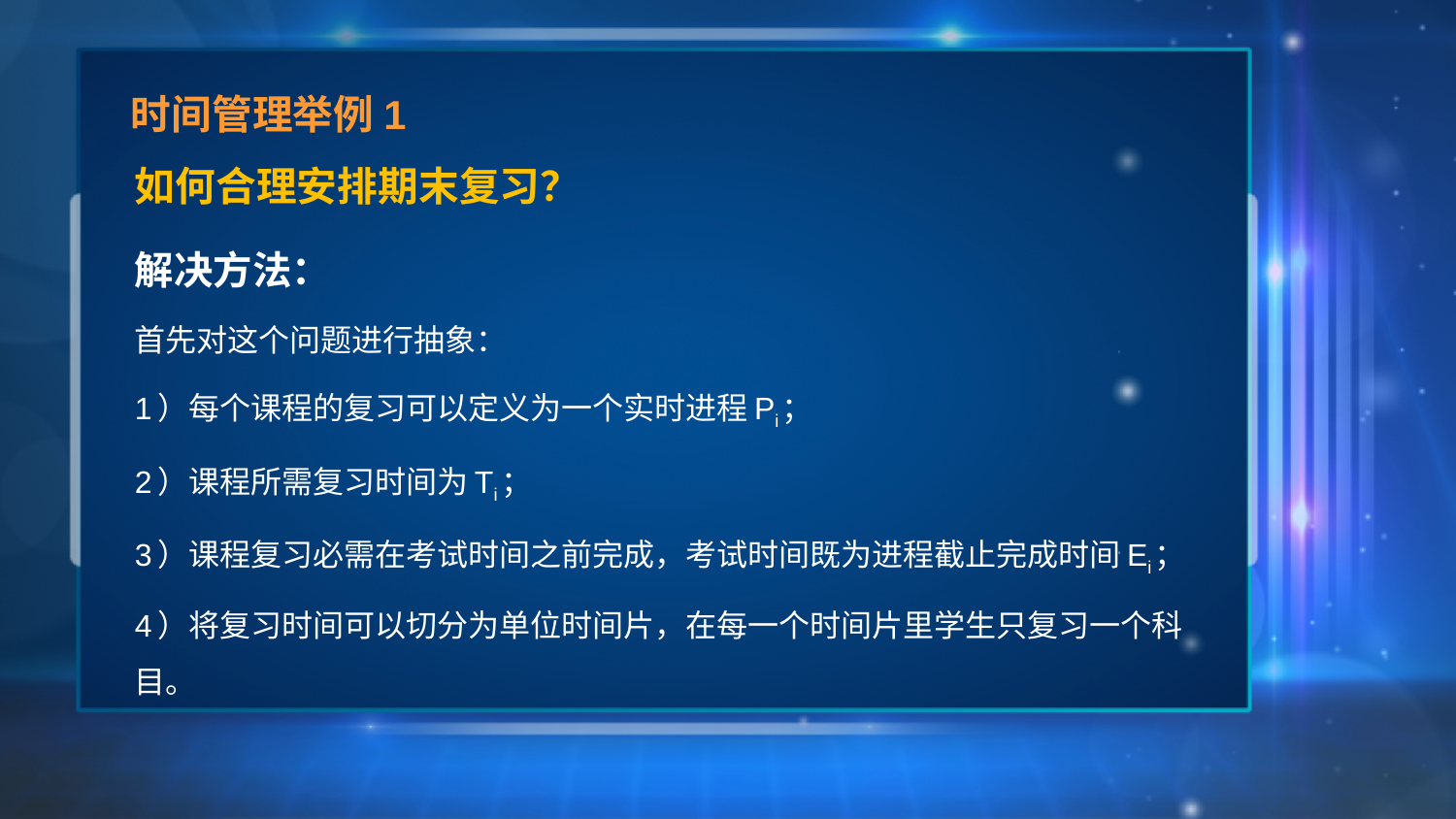

时间管理举例1
# 如何合理安排期末复习？
解决方法：
首先对这个问题进行抽象：
1）每个课程的复习可以定义为一个实时进程Pi；
2）课程所需复习时间为Ti；
3）课程复习必需在考试时间之前完成，考试时间既为进程截止完成时间Ei；
4）将复习时间可以切分为单位时间片，在每一个时间片里学生只复习一个科目。